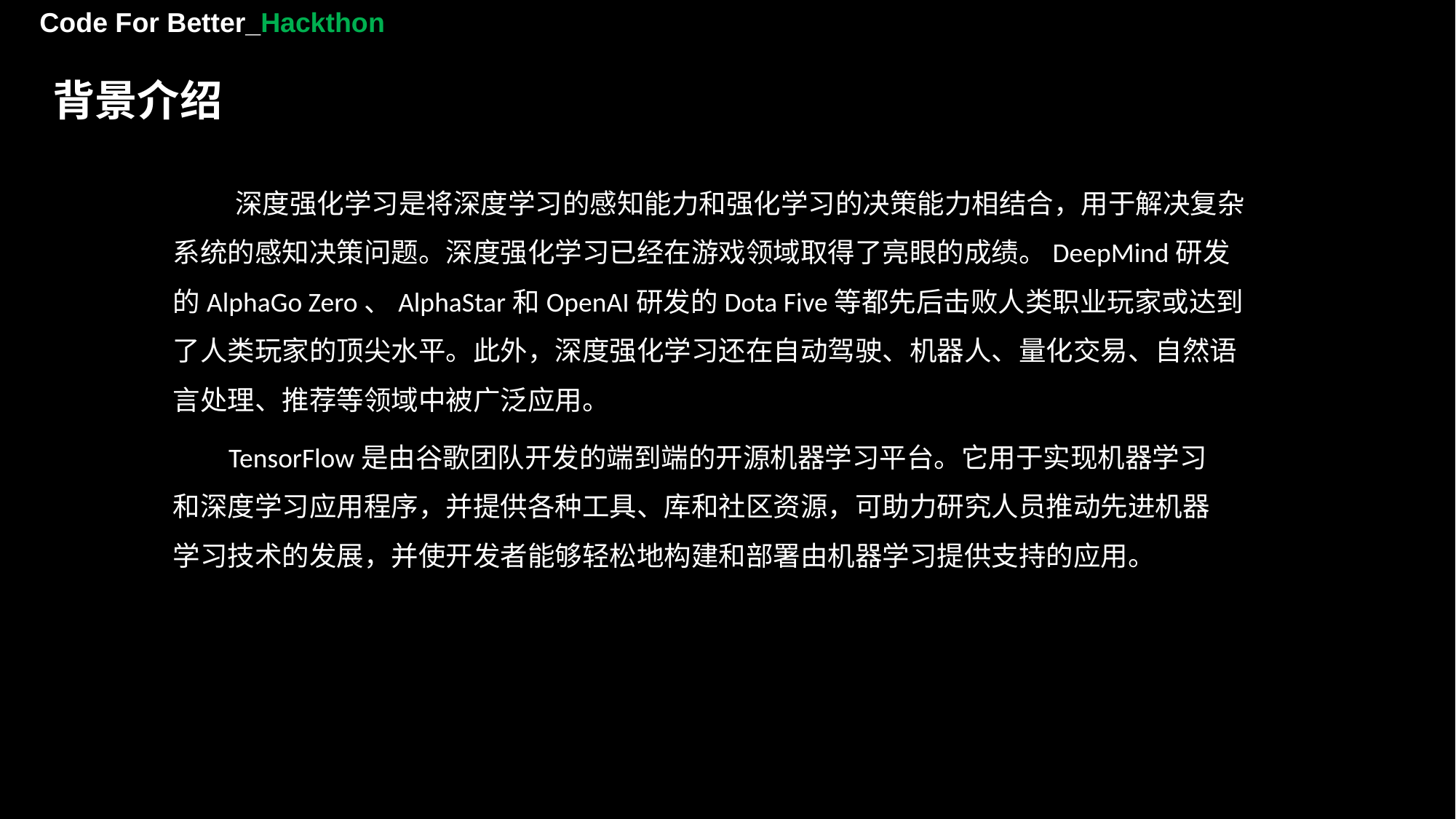

Code For Better_Hackthon
背景介绍
         深度强化学习是将深度学习的感知能力和强化学习的决策能力相结合，用于解决复杂系统的感知决策问题。深度强化学习已经在游戏领域取得了亮眼的成绩。DeepMind研发的AlphaGo Zero、AlphaStar和OpenAI研发的Dota Five等都先后击败人类职业玩家或达到了人类玩家的顶尖水平。此外，深度强化学习还在自动驾驶、机器人、量化交易、自然语言处理、推荐等领域中被广泛应用。
         TensorFlow是由谷歌团队开发的端到端的开源机器学习平台。它用于实现机器学习和深度学习应用程序，并提供各种工具、库和社区资源，可助力研究人员推动先进机器学习技术的发展，并使开发者能够轻松地构建和部署由机器学习提供支持的应用。